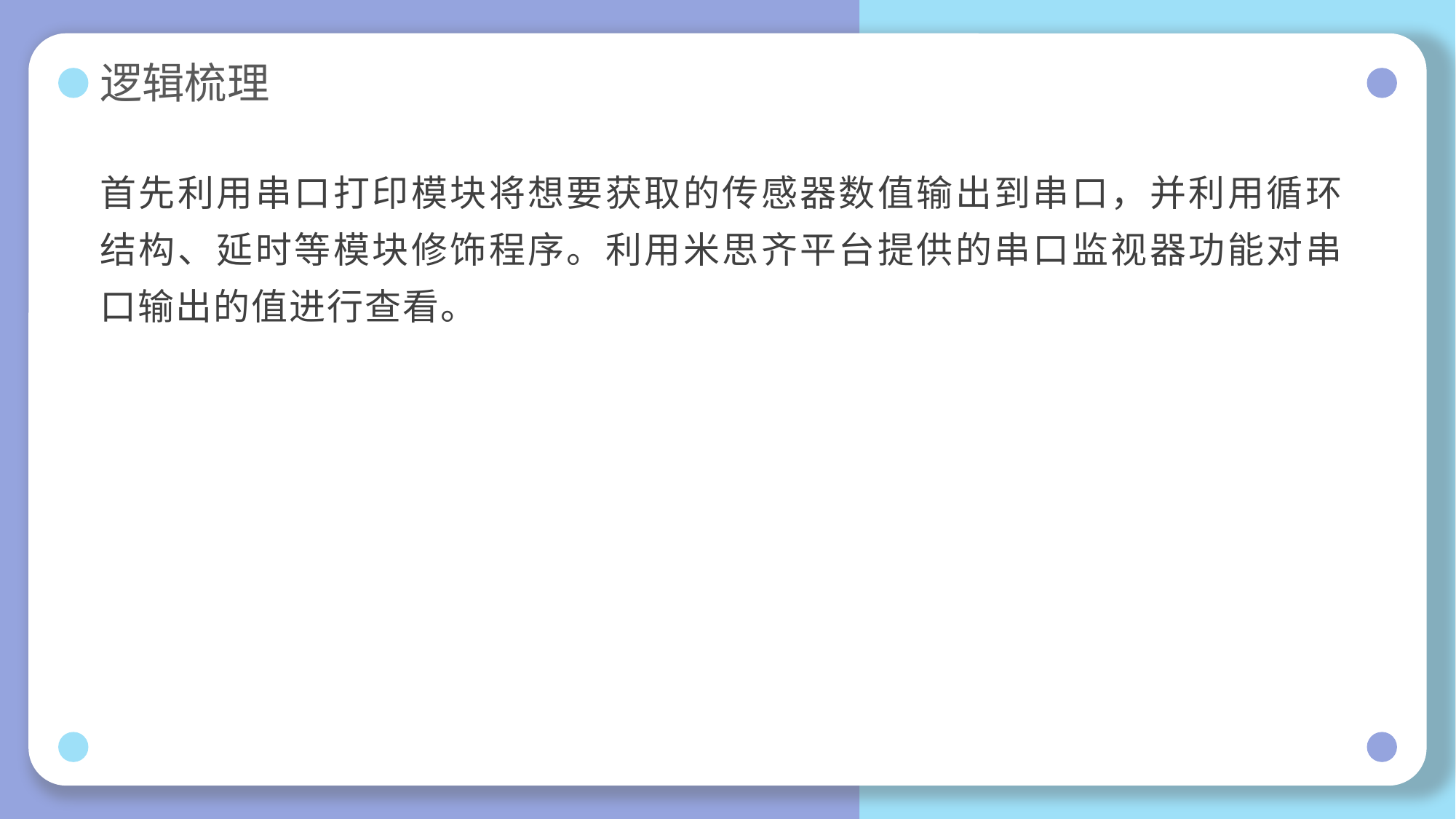

# 逻辑梳理
首先利用串口打印模块将想要获取的传感器数值输出到串口，并利用循环结构、延时等模块修饰程序。利用米思齐平台提供的串口监视器功能对串口输出的值进行查看。